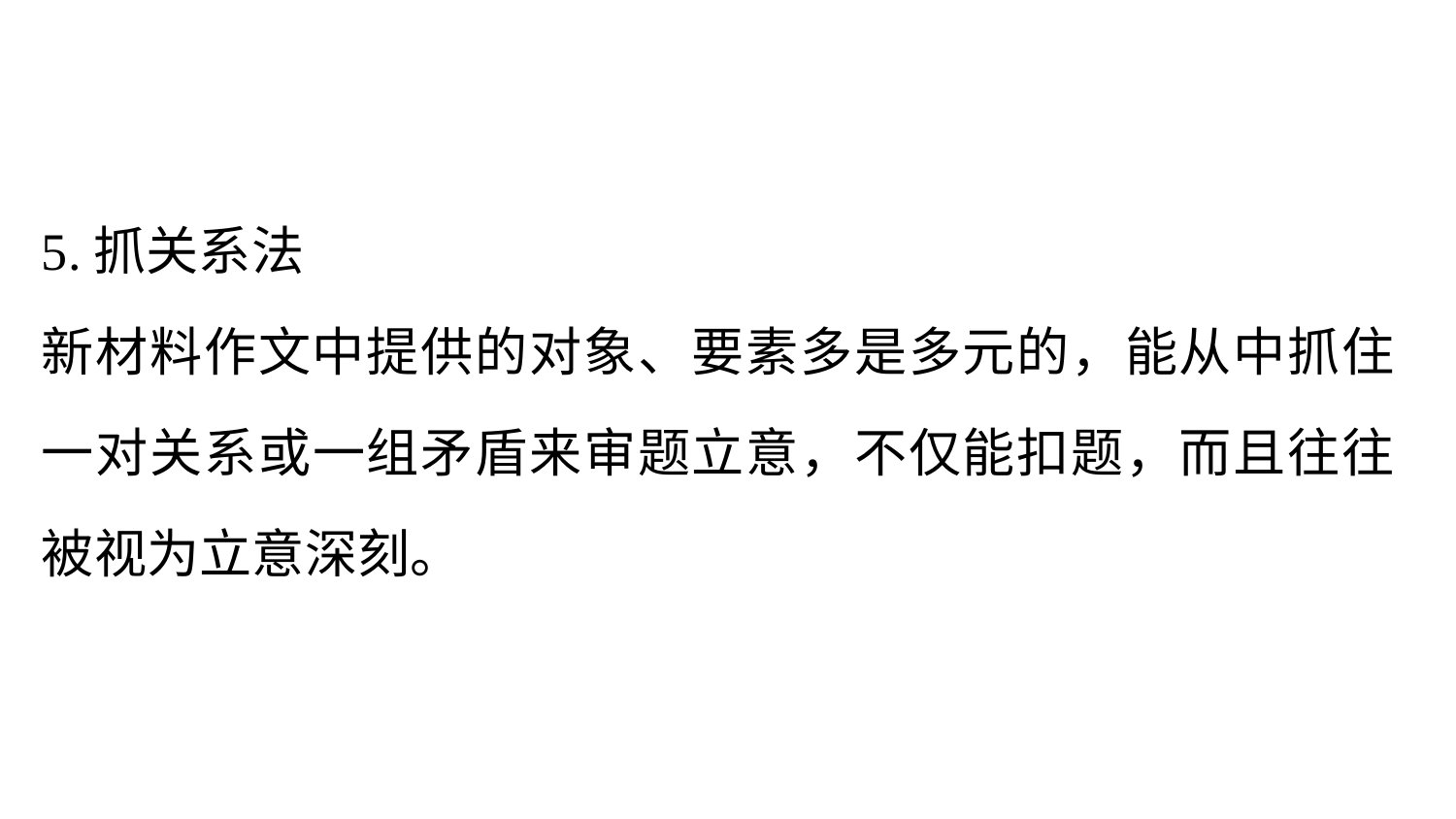

5.抓关系法
新材料作文中提供的对象、要素多是多元的，能从中抓住一对关系或一组矛盾来审题立意，不仅能扣题，而且往往被视为立意深刻。